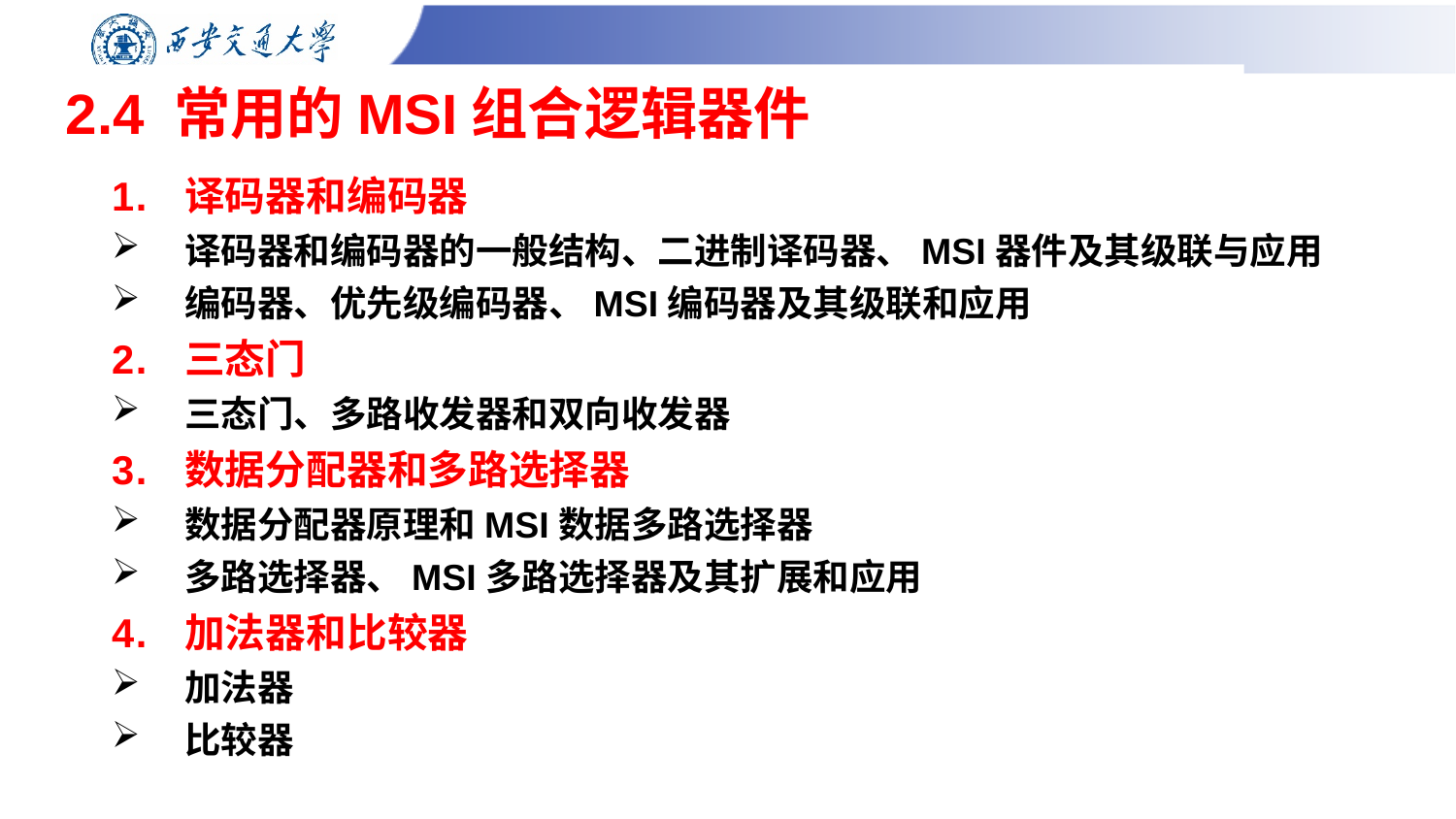

# 2.4 常用的MSI组合逻辑器件
译码器和编码器
译码器和编码器的一般结构、二进制译码器、MSI器件及其级联与应用
编码器、优先级编码器、MSI编码器及其级联和应用
三态门
三态门、多路收发器和双向收发器
数据分配器和多路选择器
数据分配器原理和MSI数据多路选择器
多路选择器、MSI多路选择器及其扩展和应用
加法器和比较器
加法器
比较器